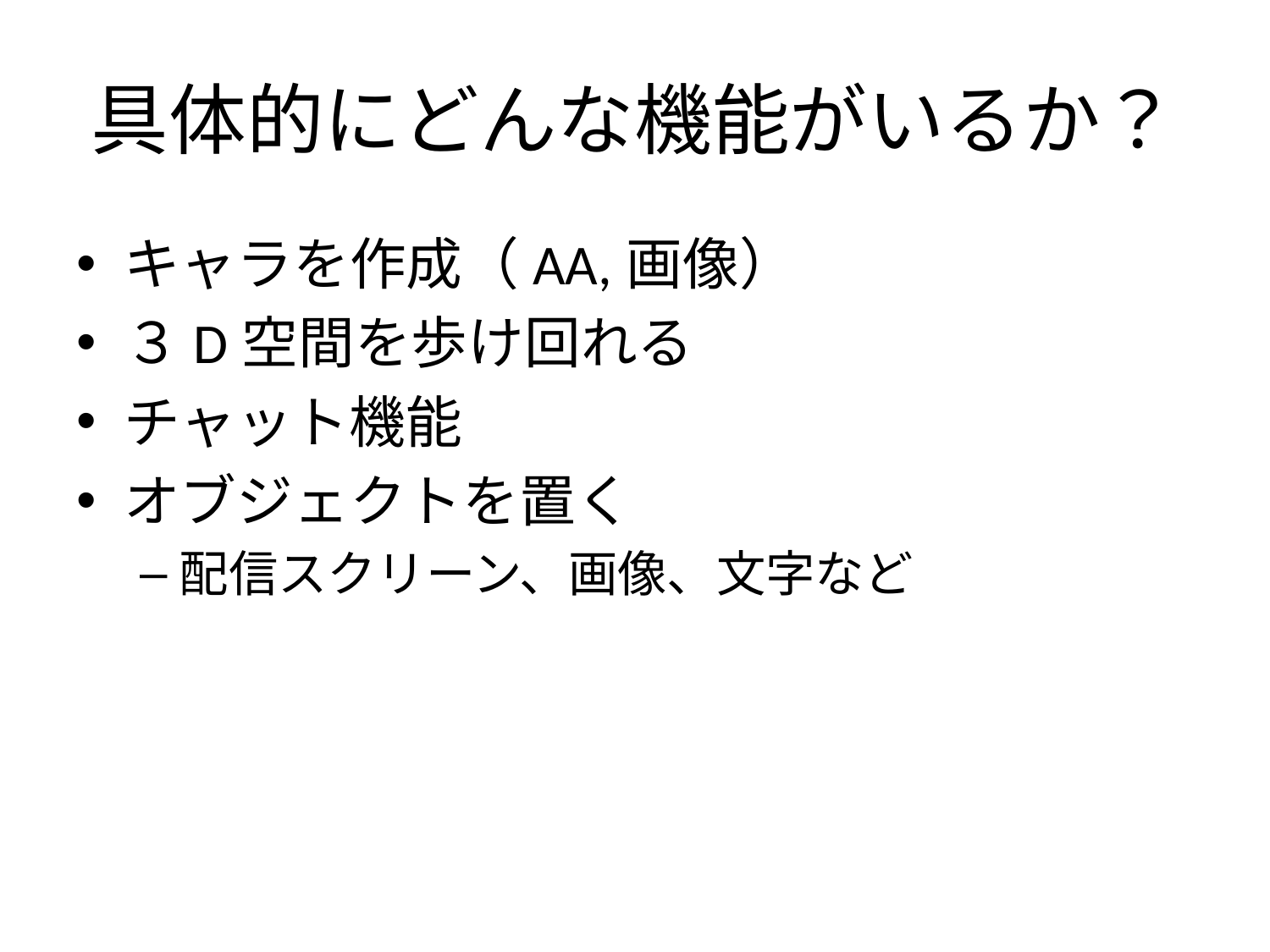

# 具体的にどんな機能がいるか？
キャラを作成（AA,画像）
３D空間を歩け回れる
チャット機能
オブジェクトを置く
配信スクリーン、画像、文字など